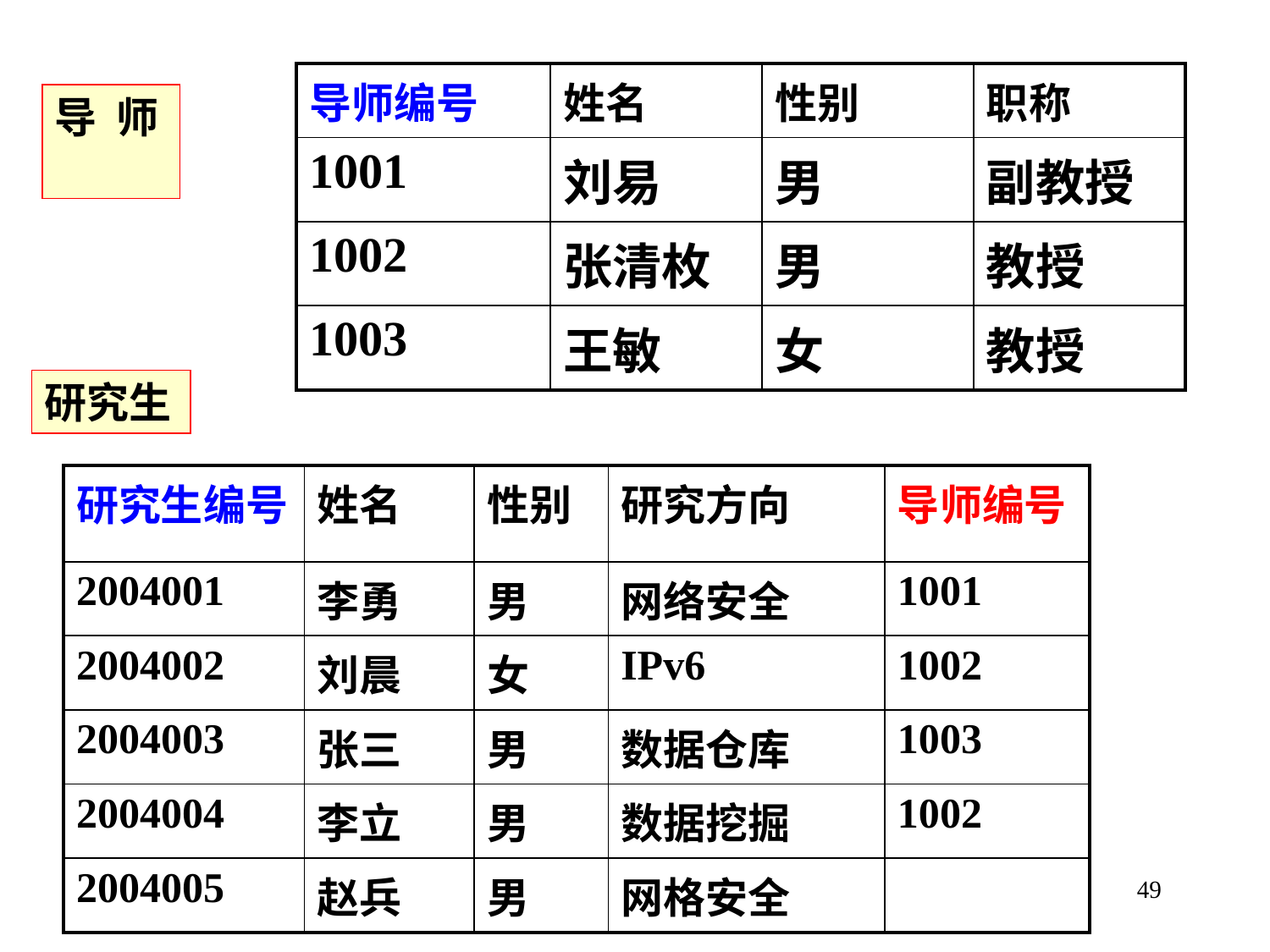

| 导师编号 | 姓名 | 性别 | 职称 |
| --- | --- | --- | --- |
| 1001 | 刘易 | 男 | 副教授 |
| 1002 | 张清枚 | 男 | 教授 |
| 1003 | 王敏 | 女 | 教授 |
导  师
研究生
| 研究生编号 | 姓名 | 性别 | 研究方向 | 导师编号 |
| --- | --- | --- | --- | --- |
| 2004001 | 李勇 | 男 | 网络安全 | 1001 |
| 2004002 | 刘晨 | 女 | IPv6 | 1002 |
| 2004003 | 张三 | 男 | 数据仓库 | 1003 |
| 2004004 | 李立 | 男 | 数据挖掘 | 1002 |
| 2004005 | 赵兵 | 男 | 网格安全 |  |
49